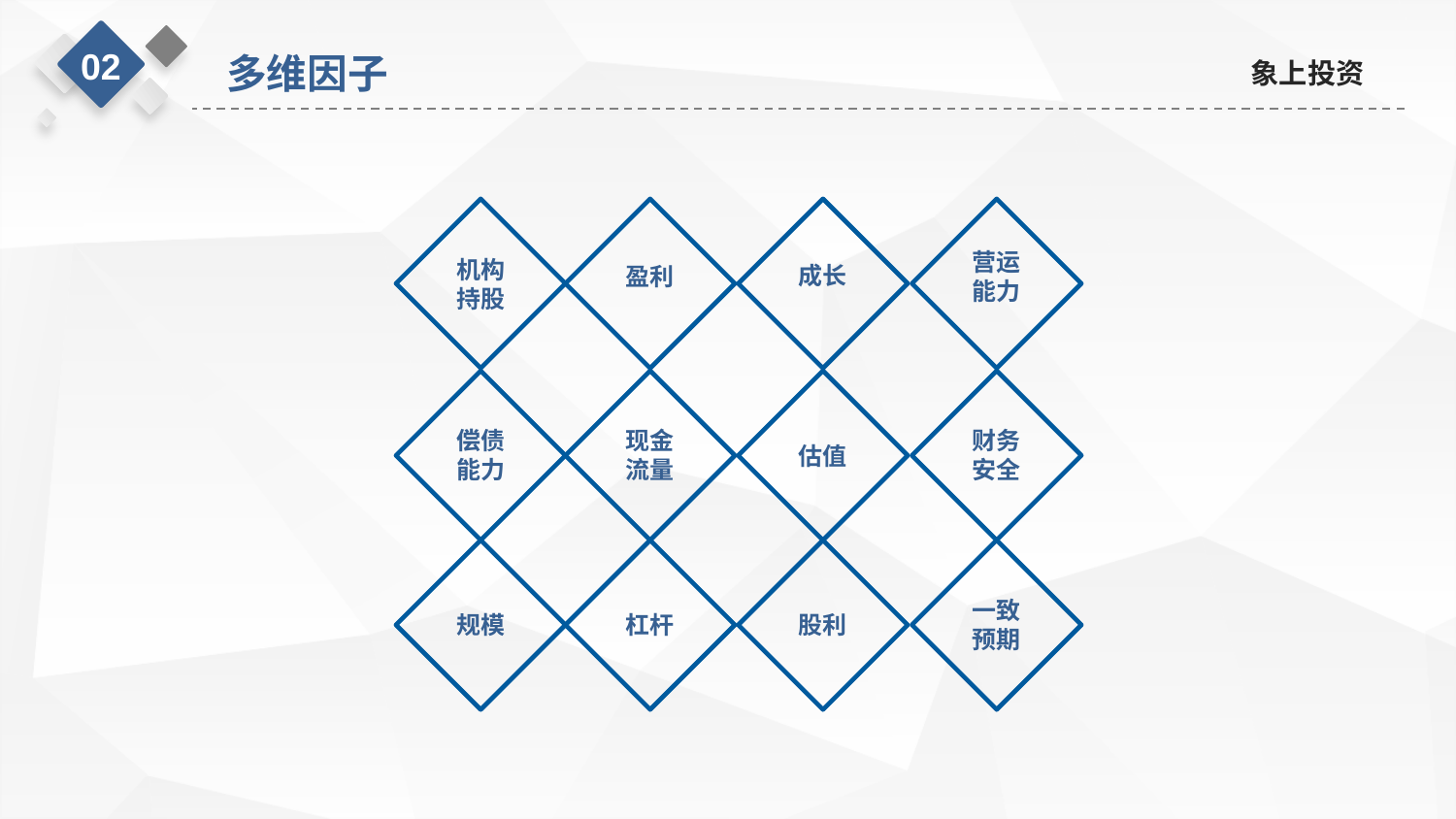

02

多维因子
象上投资

营运
能力
机构
持股
成长
盈利

偿债
能力
现金
流量
财务
安全
估值

一致
预期
规模
杠杆
股利